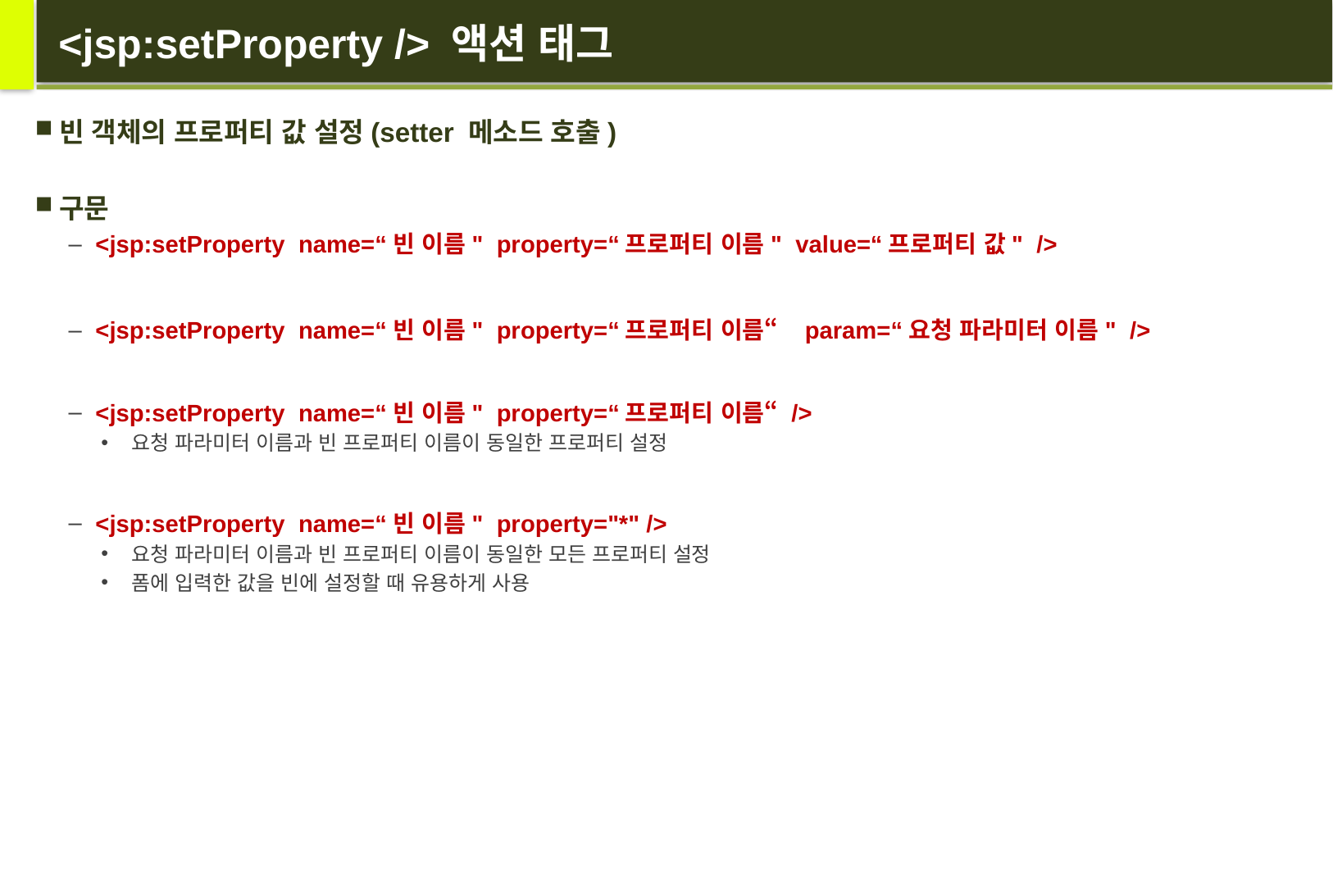

# <jsp:setProperty /> 액션 태그
빈 객체의 프로퍼티 값 설정(setter 메소드 호출)

구문
<jsp:setProperty  name=“빈 이름"  property=“프로퍼티 이름"  value=“프로퍼티 값"  />

<jsp:setProperty  name=“빈 이름"  property=“프로퍼티 이름“   param=“요청 파라미터 이름"  />

<jsp:setProperty  name=“빈 이름"  property=“프로퍼티 이름“ />
요청 파라미터 이름과 빈 프로퍼티 이름이 동일한 프로퍼티 설정

<jsp:setProperty  name=“빈 이름"  property="*" />
요청 파라미터 이름과 빈 프로퍼티 이름이 동일한 모든 프로퍼티 설정
폼에 입력한 값을 빈에 설정할 때 유용하게 사용